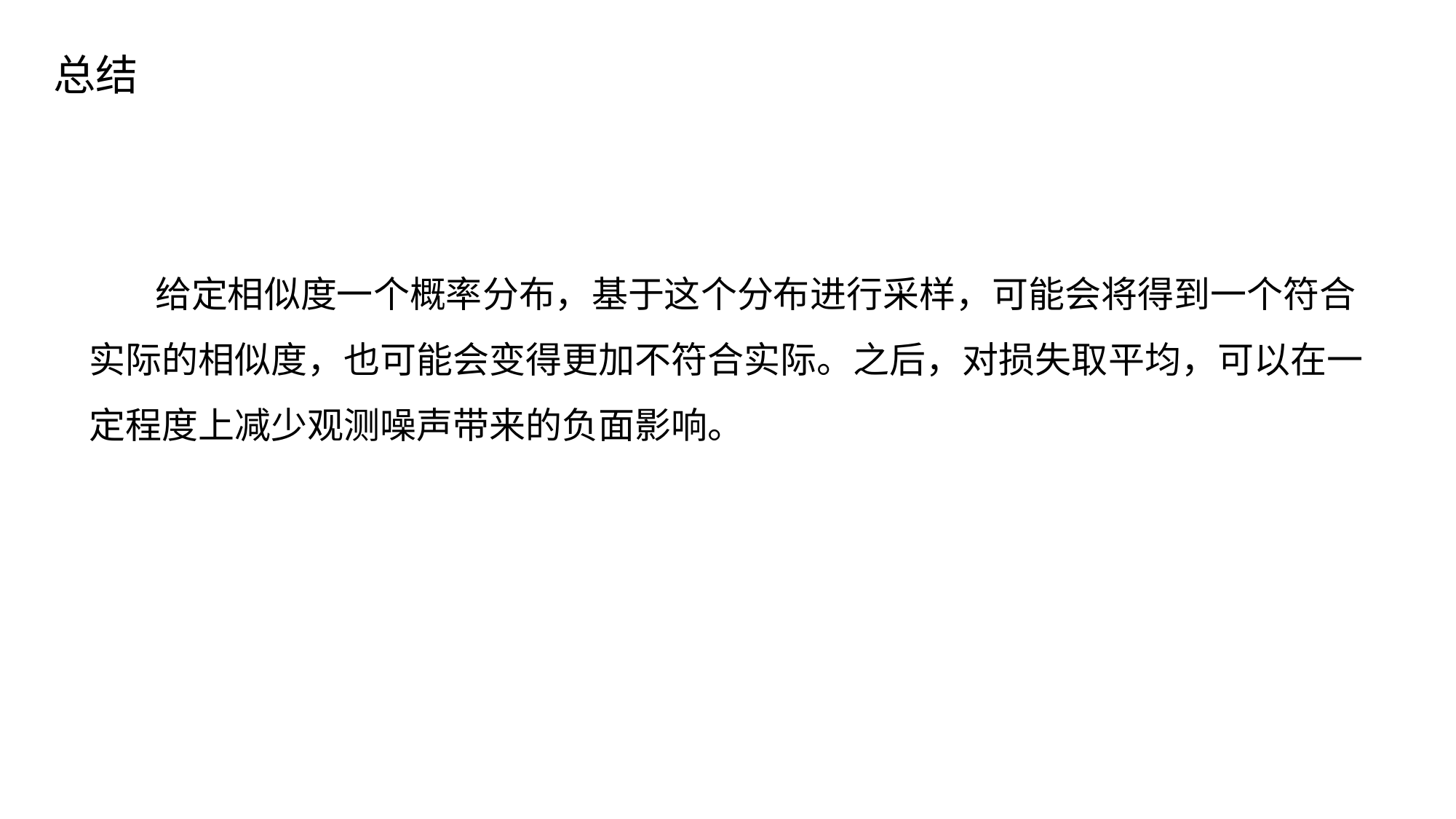

总结
       给定相似度一个概率分布，基于这个分布进行采样，可能会将得到一个符合实际的相似度，也可能会变得更加不符合实际。之后，对损失取平均，可以在一定程度上减少观测噪声带来的负面影响。